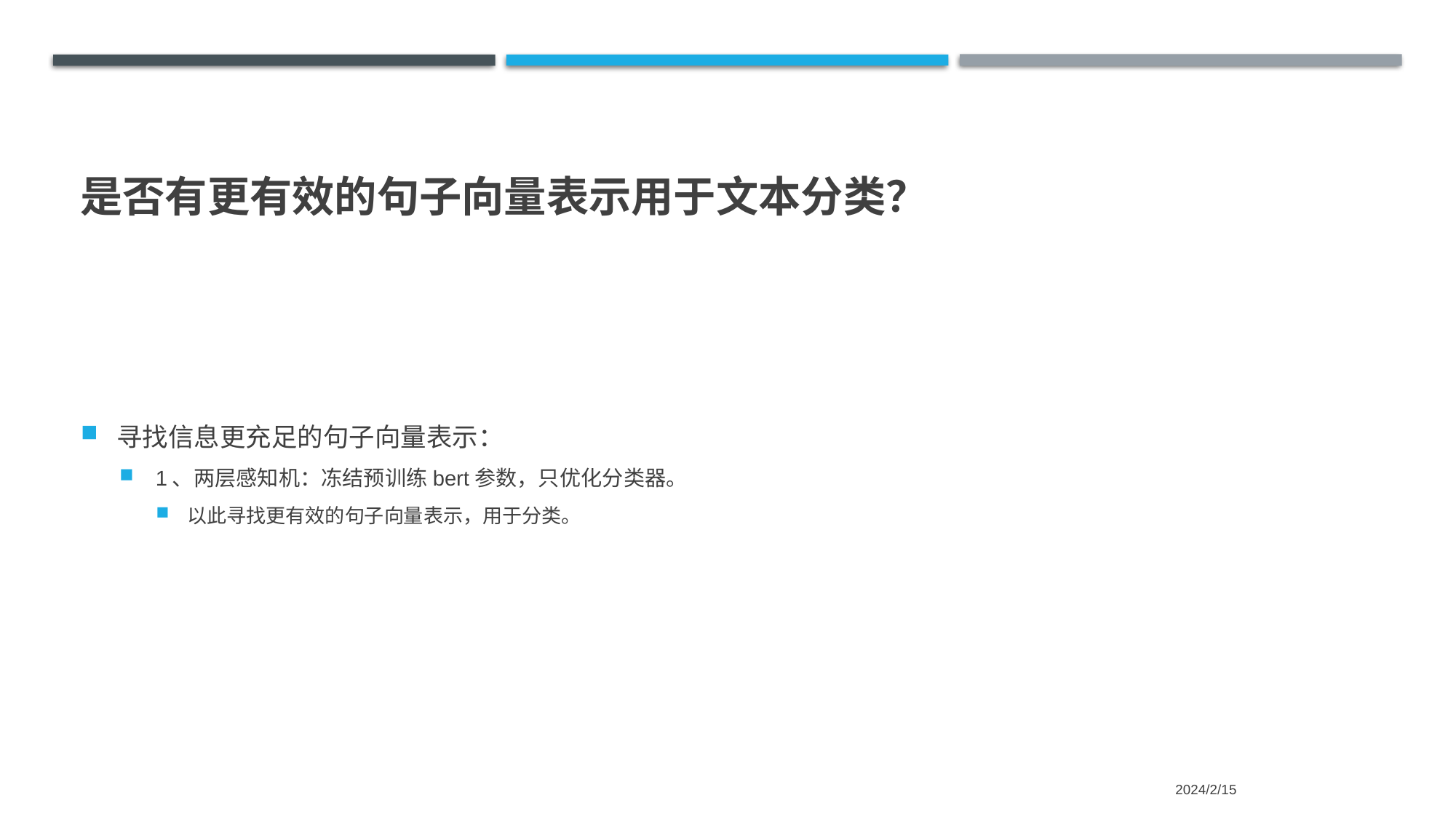

# 是否有更有效的句子向量表示用于文本分类？
寻找信息更充足的句子向量表示：
1、两层感知机：冻结预训练bert参数，只优化分类器。
以此寻找更有效的句子向量表示，用于分类。

2024/2/15